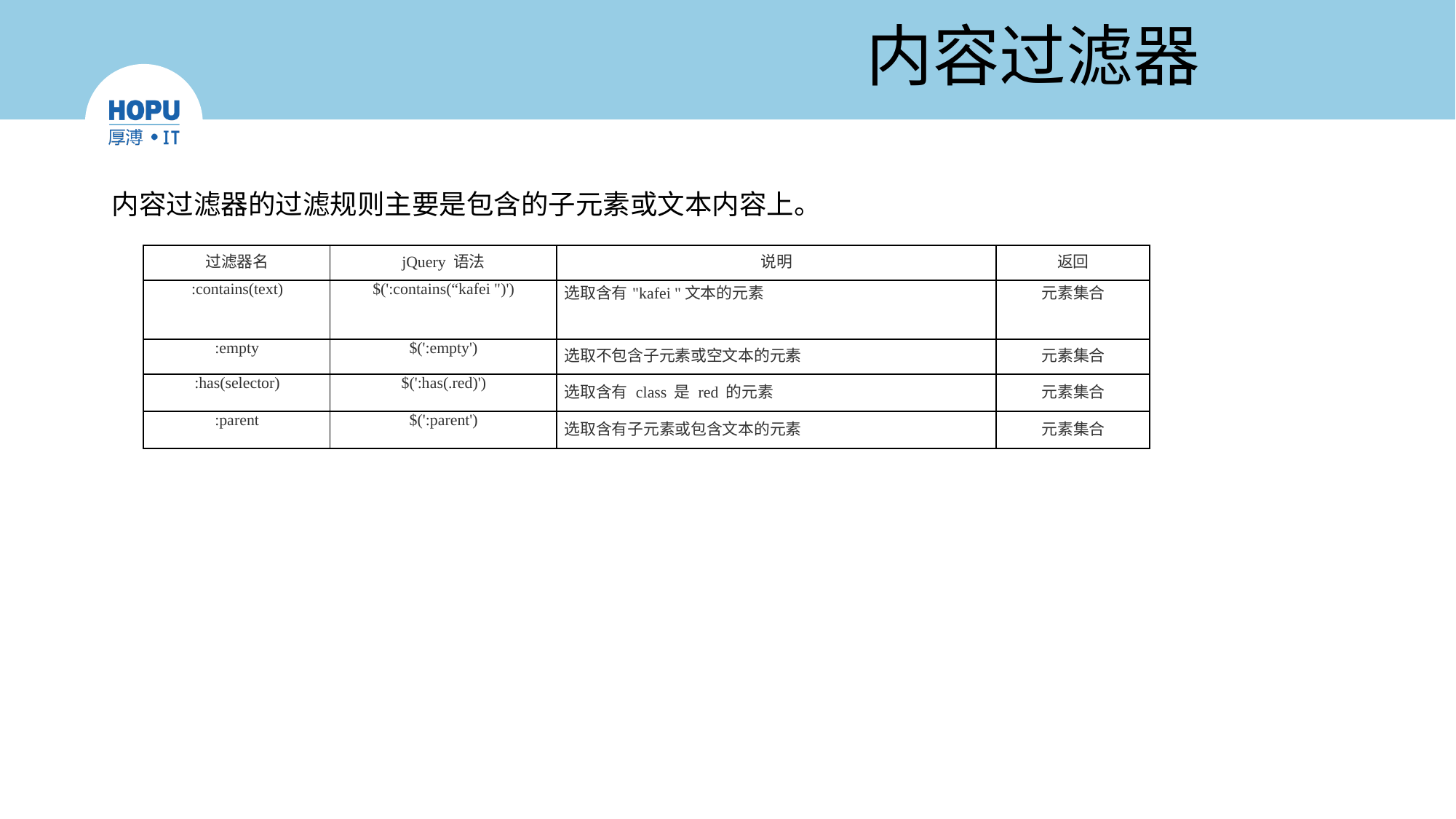

# 内容过滤器

内容过滤器的过滤规则主要是包含的子元素或文本内容上。

| 过滤器名 | jQuery 语法 | 说明 | 返回 |
| --- | --- | --- | --- |
| :contains(text) | $(':contains(“kafei ")') | 选取含有"kafei "文本的元素 | 元素集合 |
| :empty | $(':empty') | 选取不包含子元素或空文本的元素 | 元素集合 |
| :has(selector) | $(':has(.red)') | 选取含有 class 是 red 的元素 | 元素集合 |
| :parent | $(':parent') | 选取含有子元素或包含文本的元素 | 元素集合 |